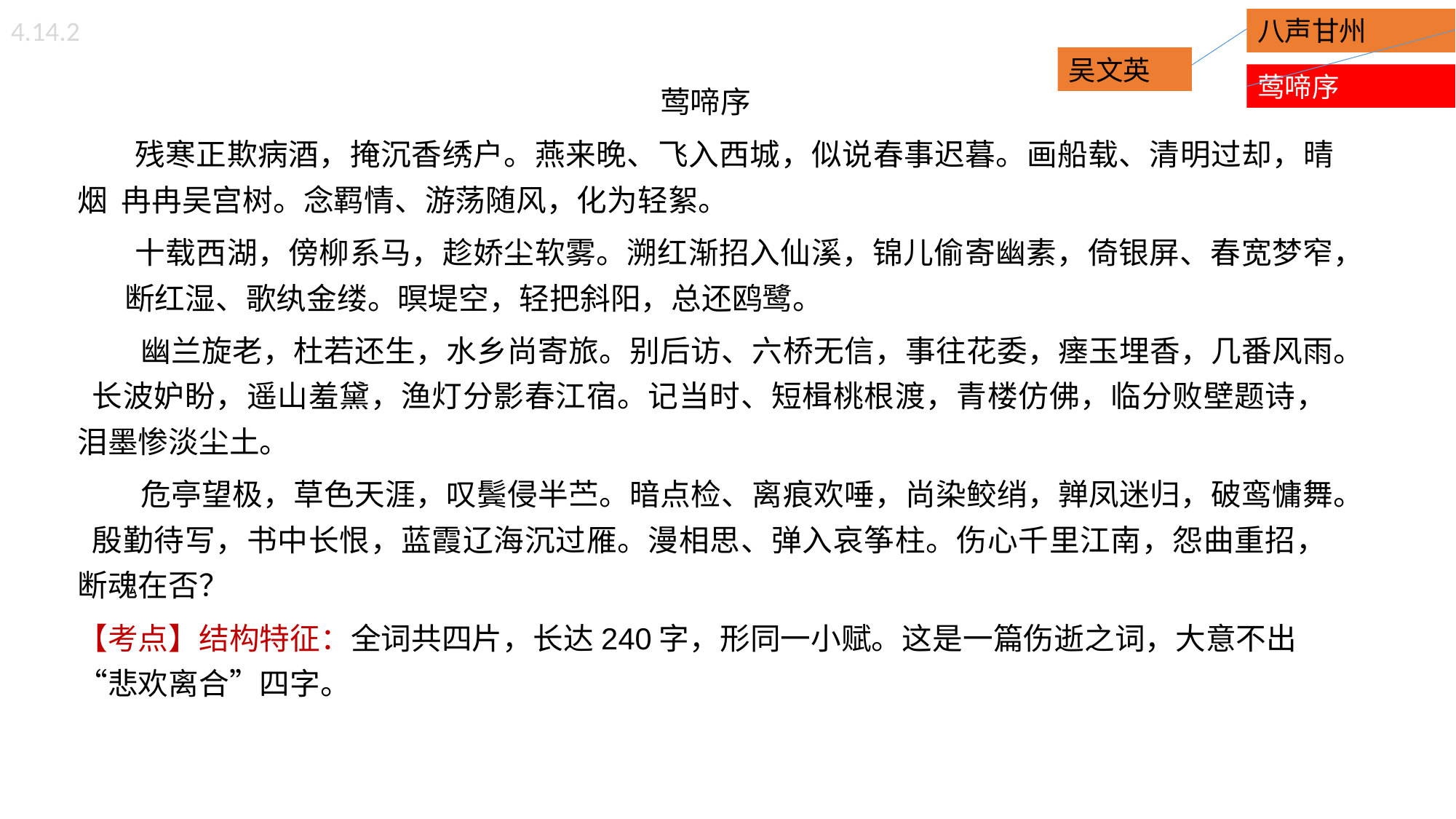

4.14.2
八声甘州
吴文英
莺啼序
莺啼序
       残寒正欺病酒，掩沉香绣户。燕来晚、飞入西城，似说春事迟暮。画船载、清明过却，晴烟  冉冉吴宫树。念羁情、游荡随风，化为轻絮。
       十载西湖，傍柳系马，趁娇尘软雾。溯红渐招入仙溪，锦儿偷寄幽素，倚银屏、春宽梦窄，       断红湿、歌纨金缕。暝堤空，轻把斜阳，总还鸥鹭。
        幽兰旋老，杜若还生，水乡尚寄旅。别后访、六桥无信，事往花委，瘗玉埋香，几番风雨。  长波妒盼，遥山羞黛，渔灯分影春江宿。记当时、短楫桃根渡，青楼仿佛，临分败壁题诗，  泪墨惨淡尘土。
        危亭望极，草色天涯，叹鬓侵半苎。暗点检、离痕欢唾，尚染鲛绡，亸凤迷归，破鸾慵舞。  殷勤待写，书中长恨，蓝霞辽海沉过雁。漫相思、弹入哀筝柱。伤心千里江南，怨曲重招，  断魂在否？
【考点】结构特征：全词共四片，长达240字，形同一小赋。这是一篇伤逝之词，大意不出  “悲欢离合”四字。